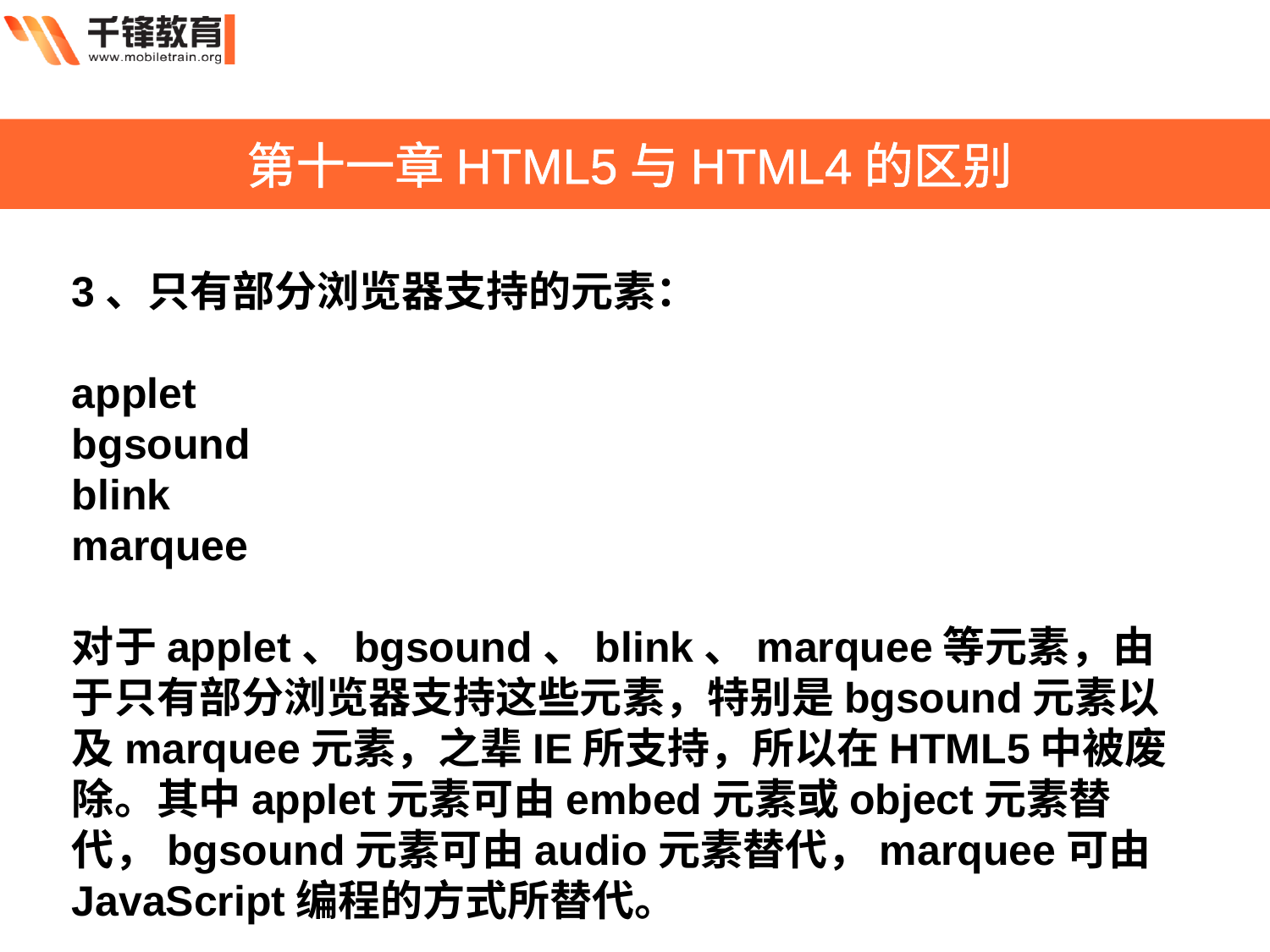

第十一章HTML5与HTML4的区别
3、只有部分浏览器支持的元素：

applet
bgsound
blink
marquee

对于applet、bgsound、blink、marquee等元素，由于只有部分浏览器支持这些元素，特别是bgsound元素以及marquee元素，之辈IE所支持，所以在HTML5中被废除。其中applet元素可由embed元素或object元素替代，bgsound元素可由audio元素替代，marquee可由JavaScript编程的方式所替代。